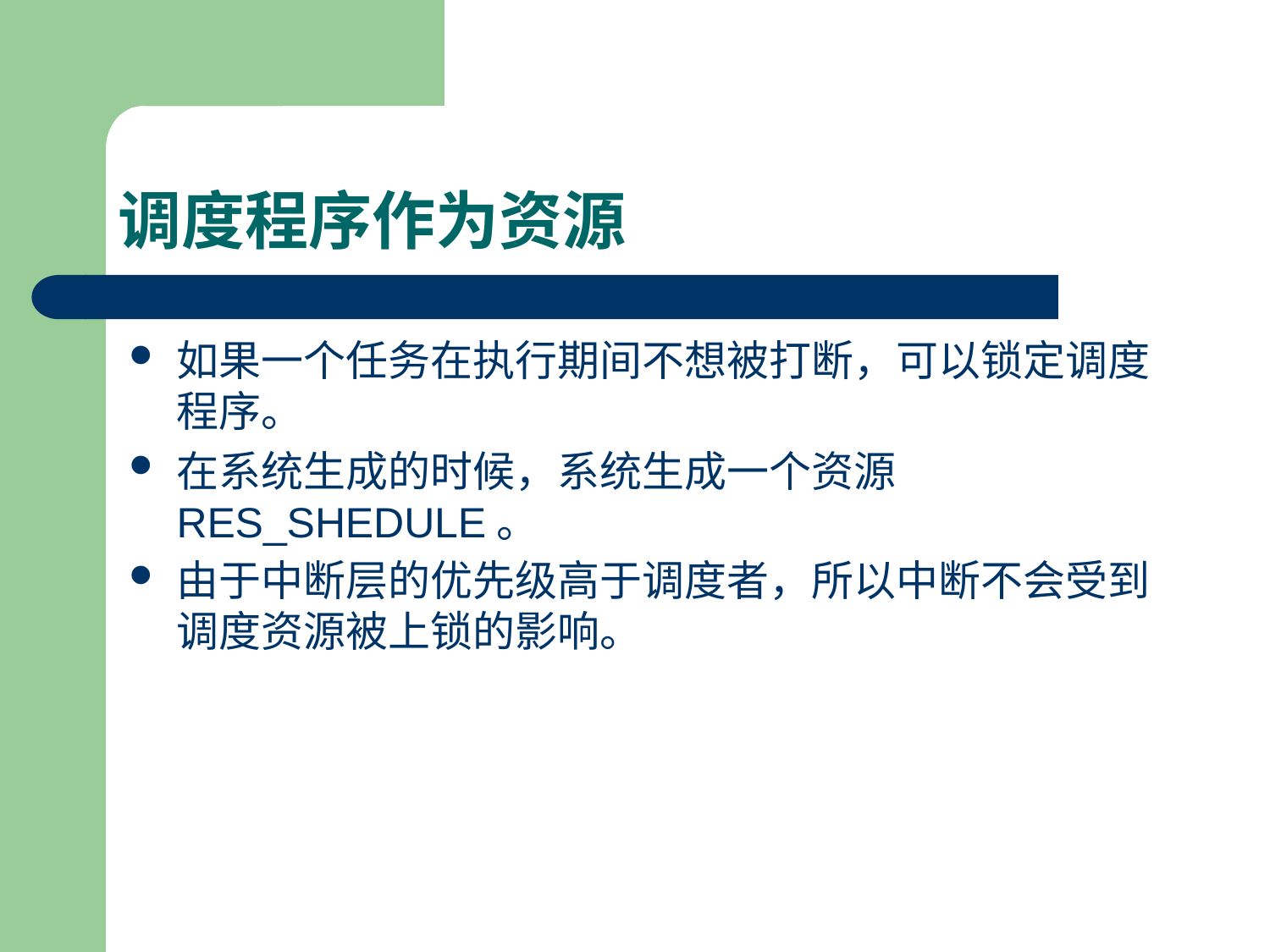

# 调度程序作为资源
如果一个任务在执行期间不想被打断，可以锁定调度程序。
在系统生成的时候，系统生成一个资源RES_SHEDULE。
由于中断层的优先级高于调度者，所以中断不会受到调度资源被上锁的影响。